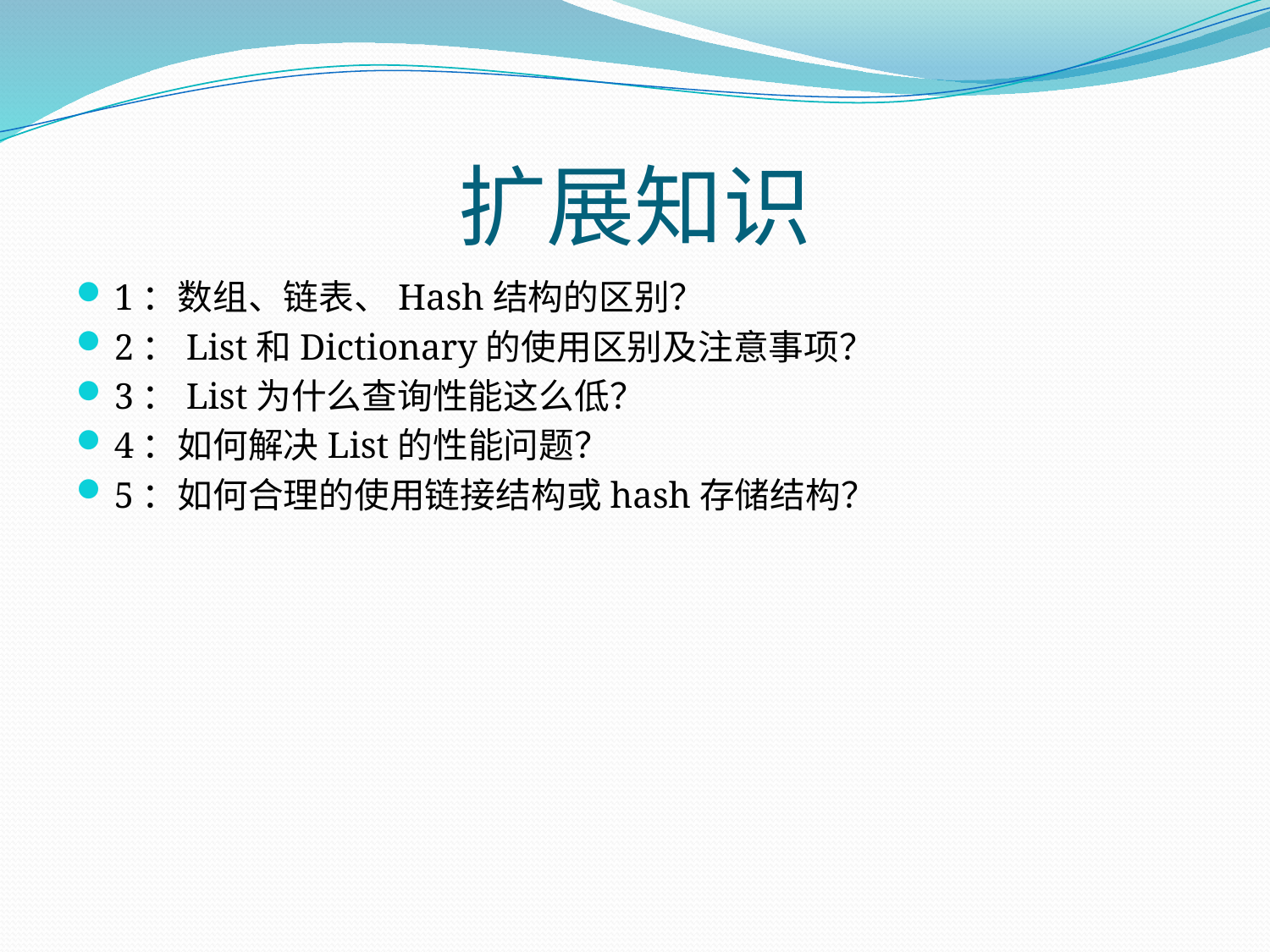

# 扩展知识
1：数组、链表、Hash结构的区别？
2：List和Dictionary的使用区别及注意事项？
3：List为什么查询性能这么低？
4：如何解决List的性能问题？
5：如何合理的使用链接结构或hash存储结构？